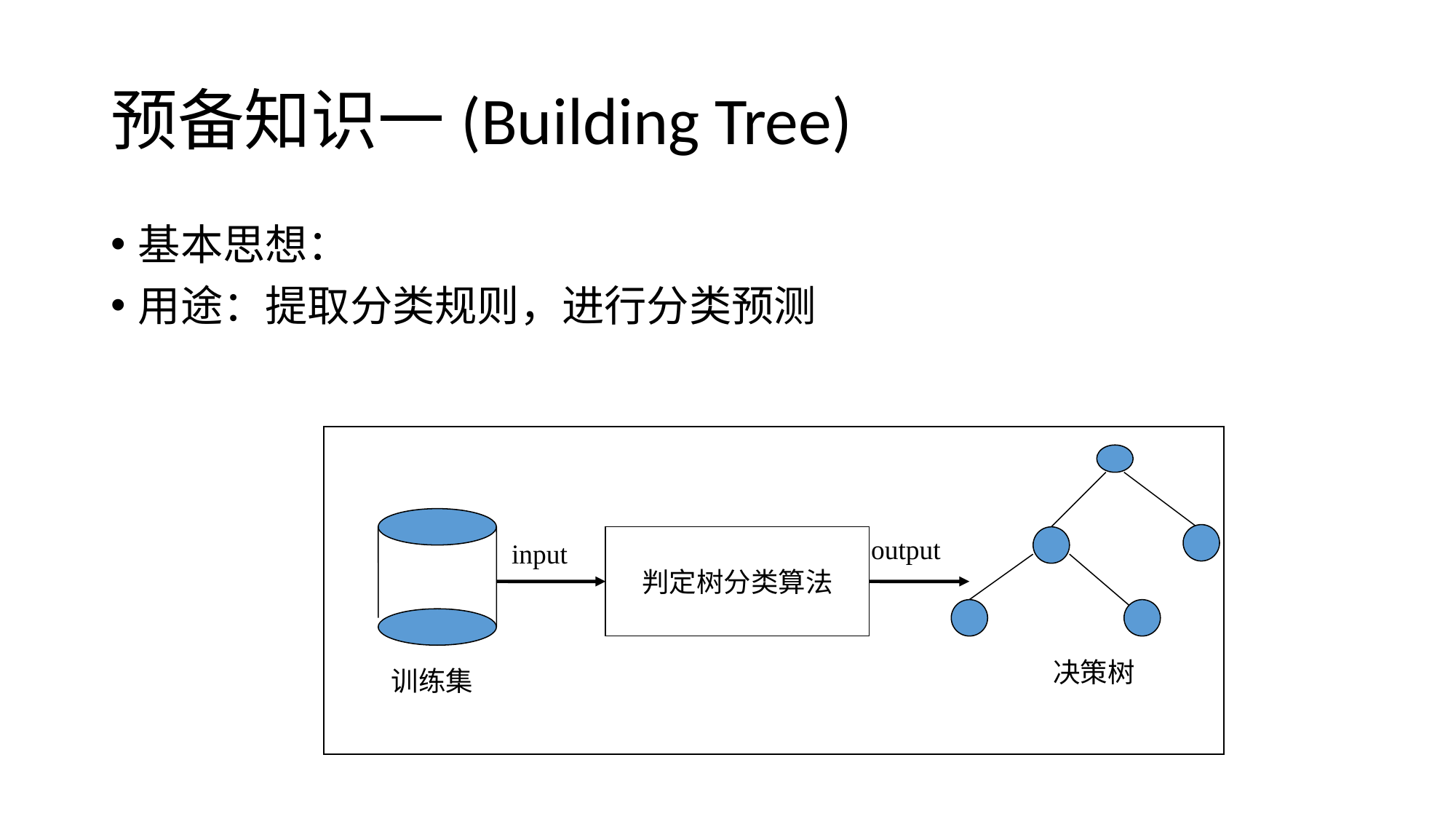

# 预备知识一(Building Tree)
基本思想：
用途：提取分类规则，进行分类预测

判定树分类算法
output

决策树
训练集

input